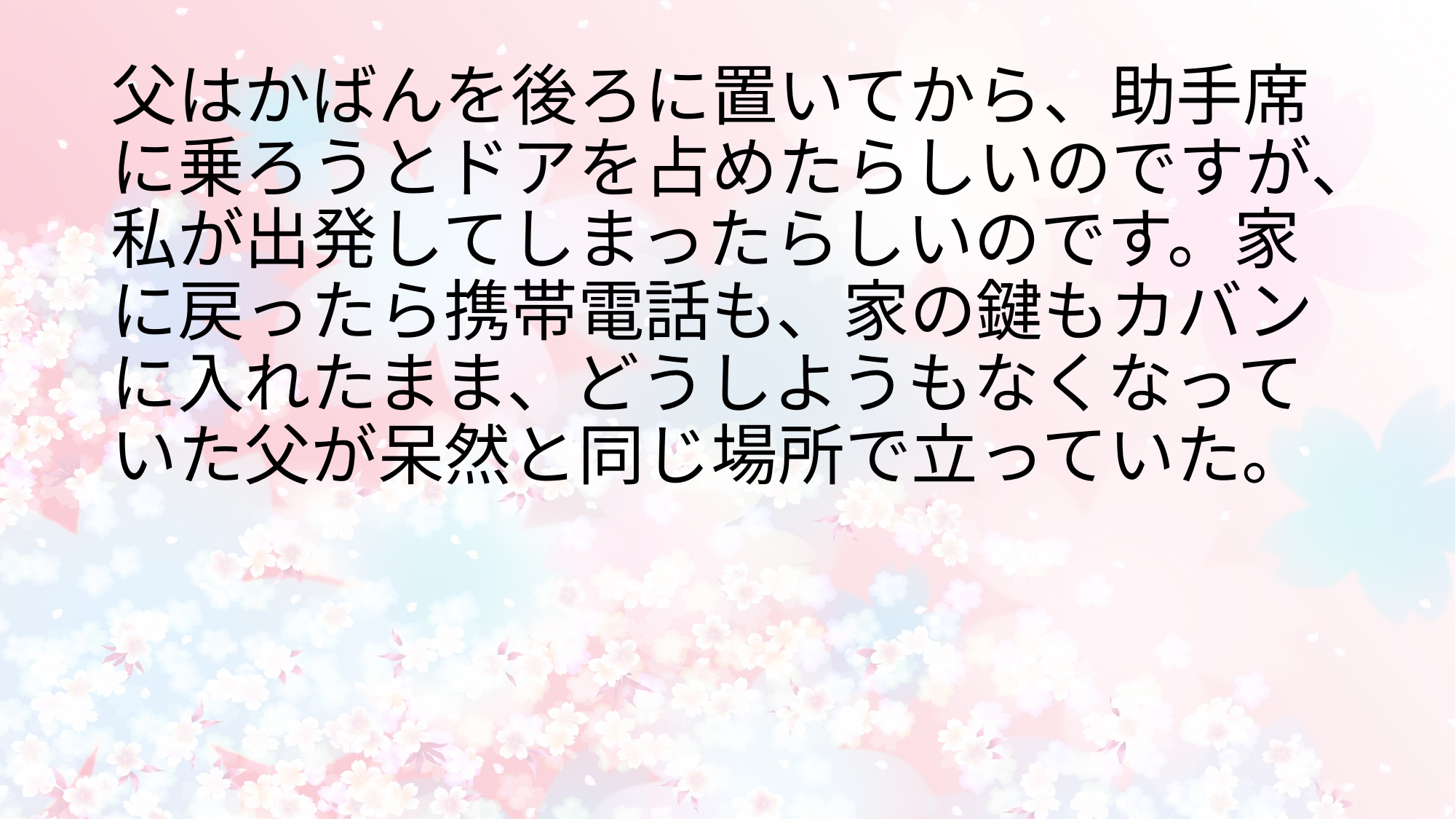

父はかばんを後ろに置いてから、助手席に乗ろうとドアを占めたらしいのですが、私が出発してしまったらしいのです。家に戻ったら携帯電話も、家の鍵もカバンに入れたまま、どうしようもなくなっていた父が呆然と同じ場所で立っていた。